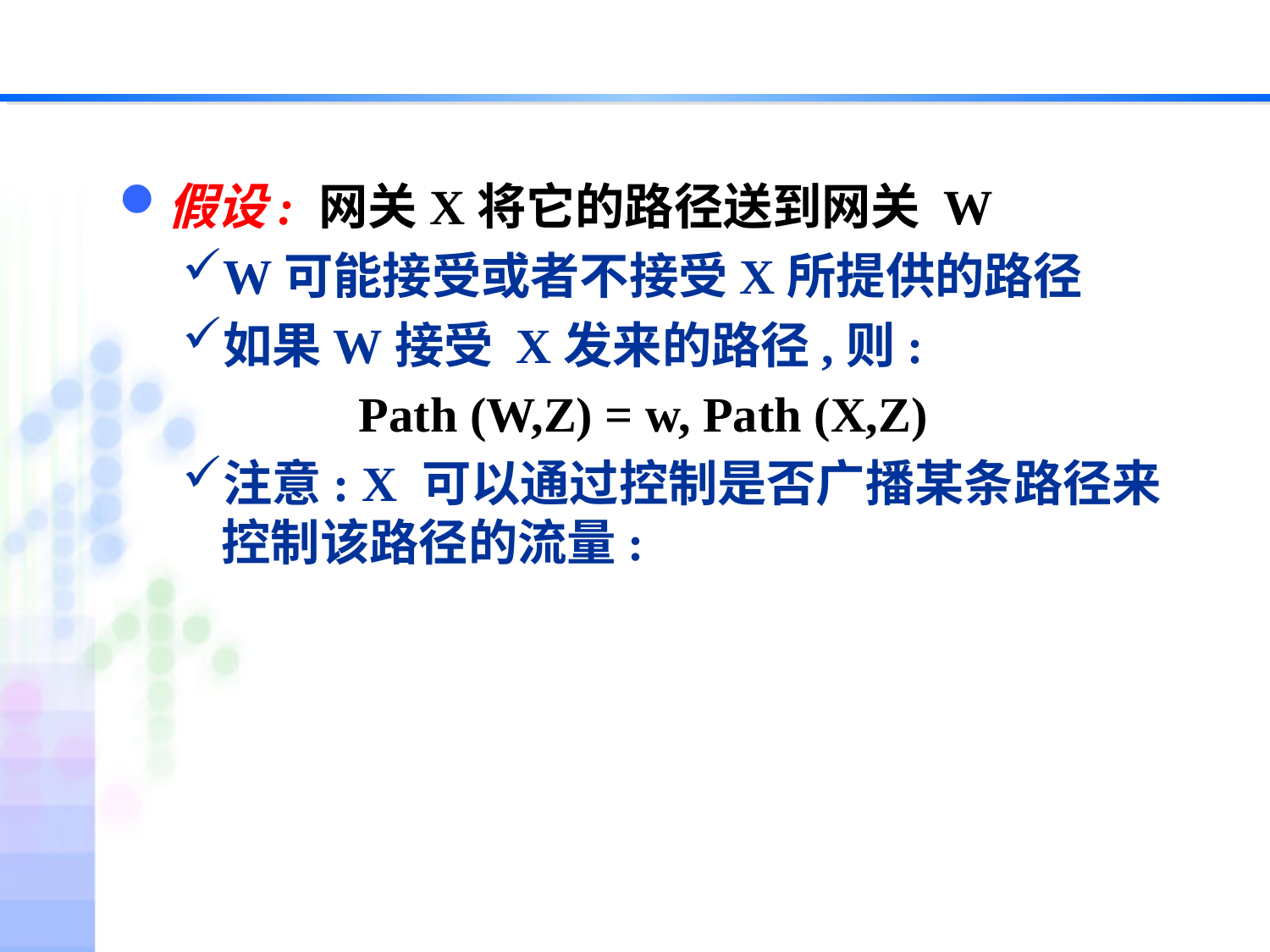

假设: 网关X将它的路径送到网关 W
W可能接受或者不接受X所提供的路径
如果W接受 X发来的路径,则:
Path (W,Z) = w, Path (X,Z)
注意: X 可以通过控制是否广播某条路径来控制该路径的流量: